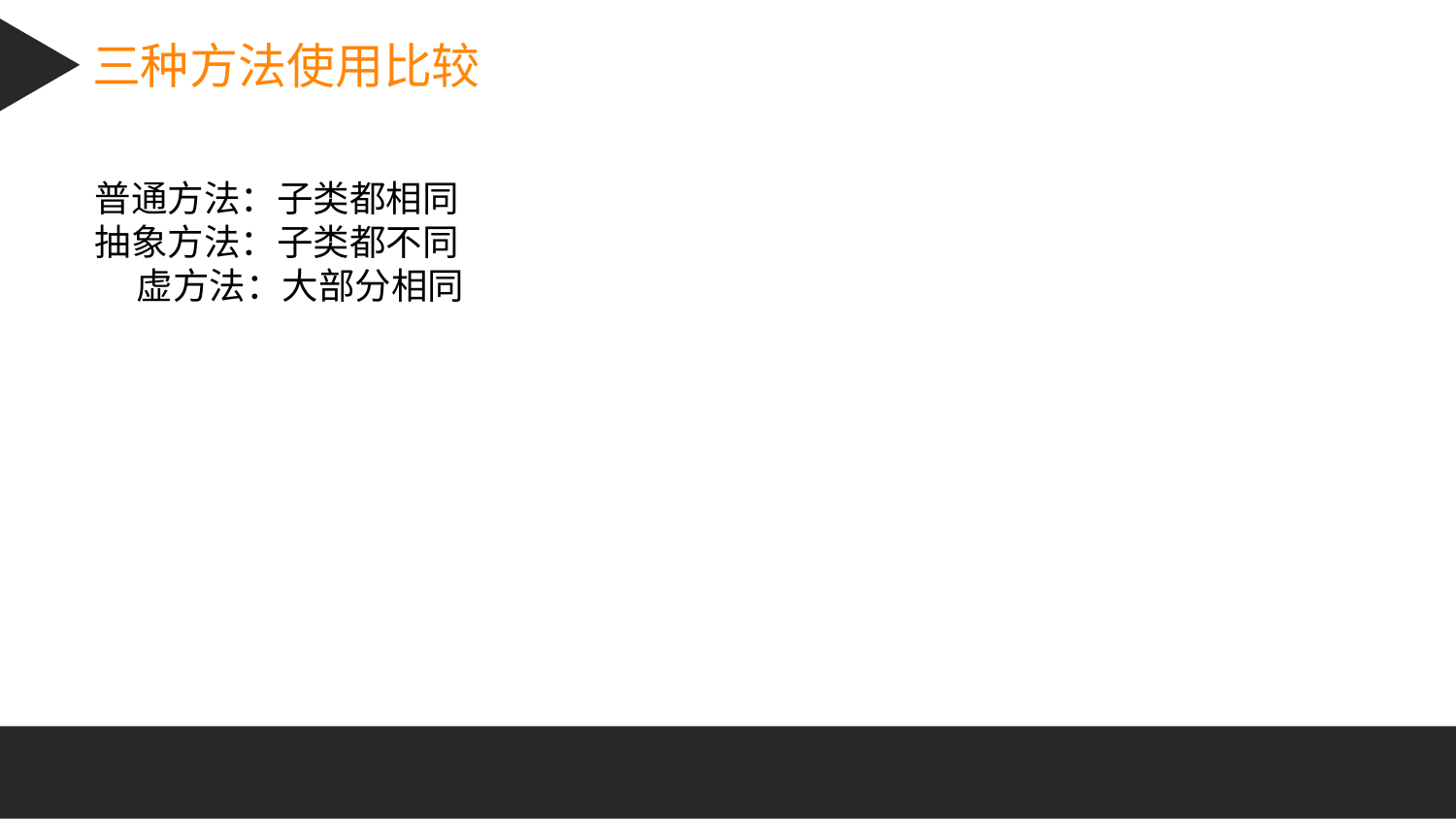

三种方法使用比较
普通方法：子类都相同
抽象方法：子类都不同
    虚方法：大部分相同